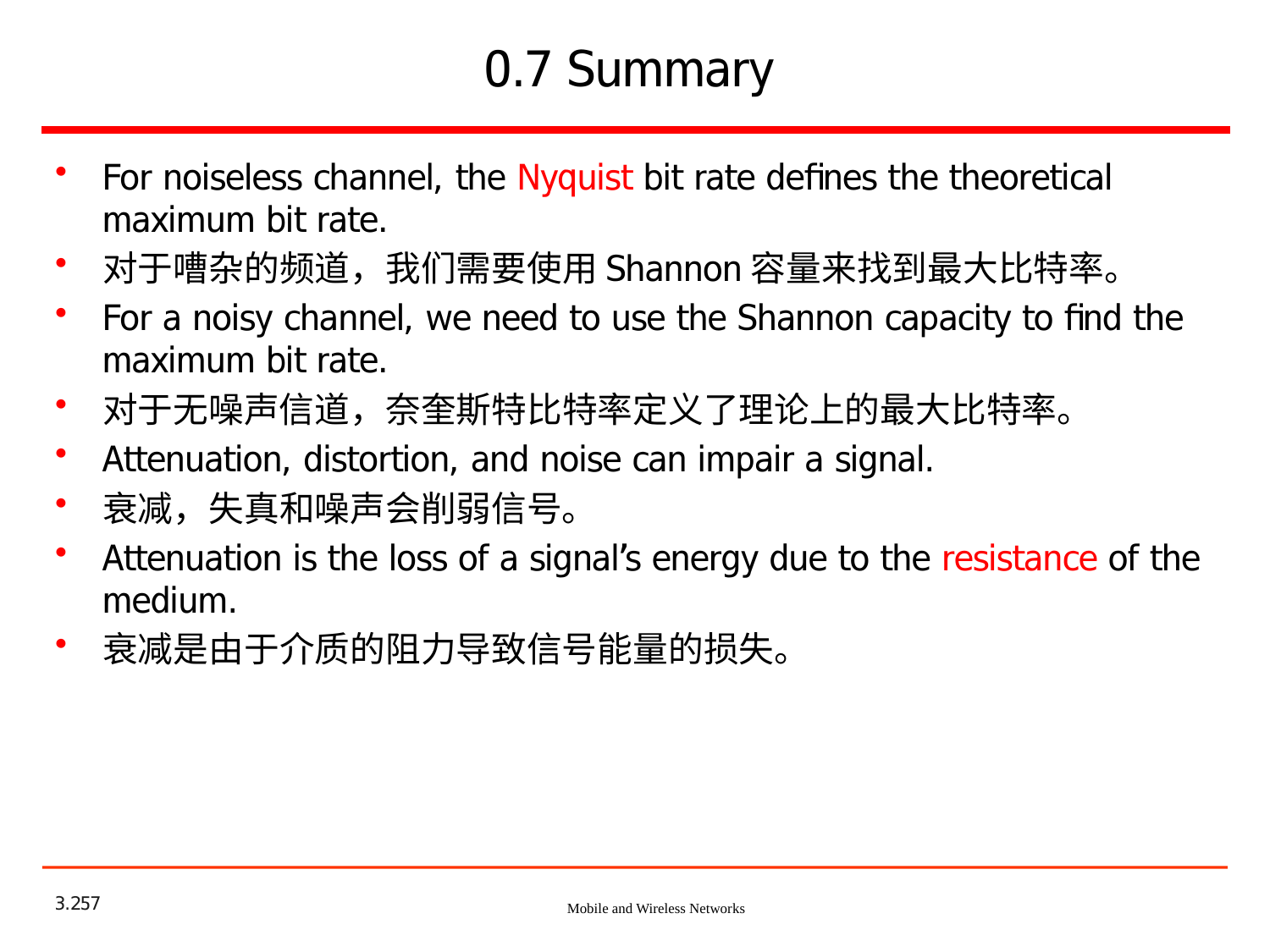

# 0.7 Summary

For noiseless channel, the Nyquist bit rate defines the theoretical maximum bit rate.
对于嘈杂的频道，我们需要使用Shannon容量来找到最大比特率。
For a noisy channel, we need to use the Shannon capacity to find the maximum bit rate.
对于无噪声信道，奈奎斯特比特率定义了理论上的最大比特率。
Attenuation, distortion, and noise can impair a signal.
衰减，失真和噪声会削弱信号。
Attenuation is the loss of a signal’s energy due to the resistance of the medium.
衰减是由于介质的阻力导致信号能量的损失。

3.257
Mobile and Wireless Networks